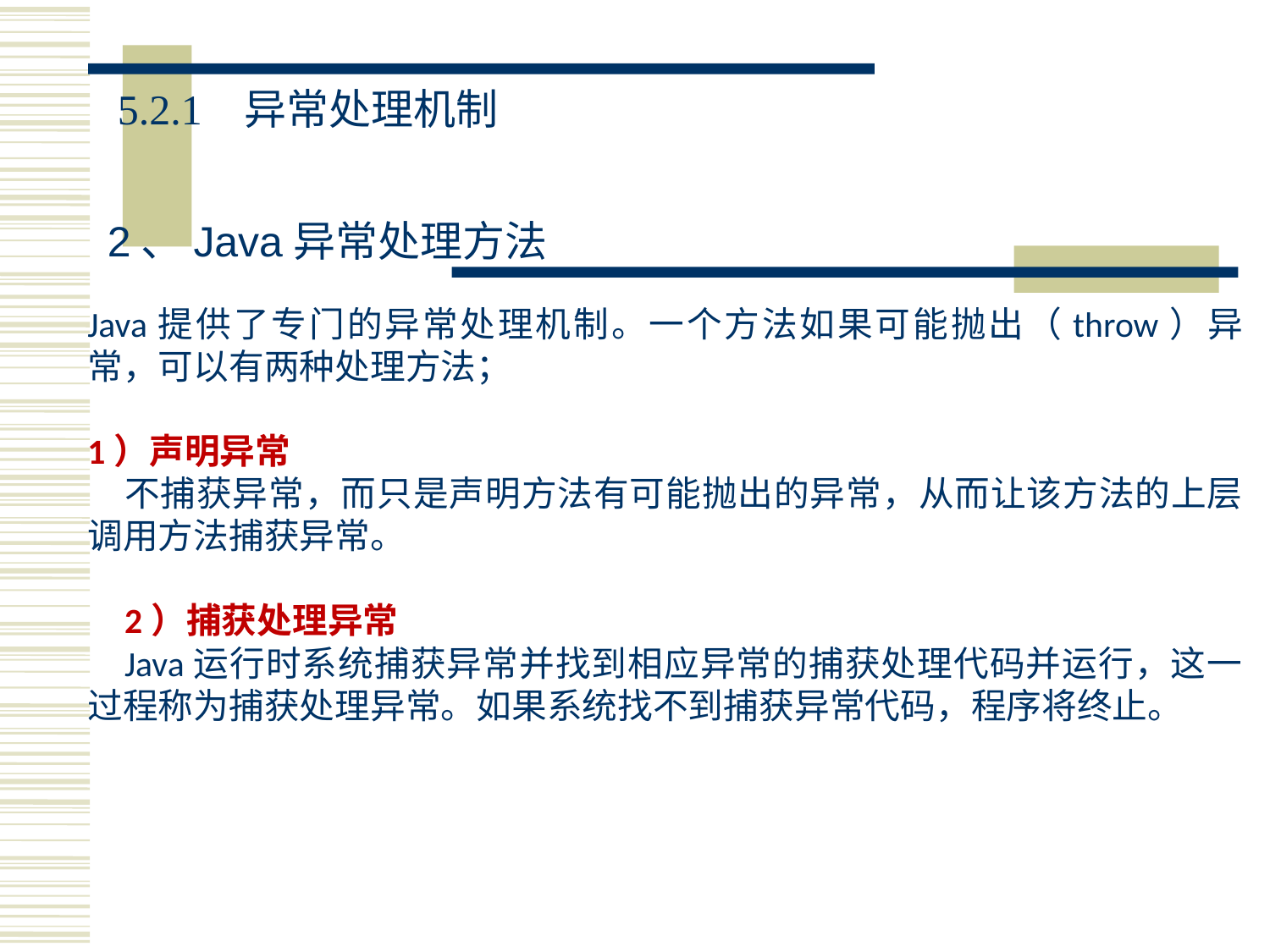

5.2.1	异常处理机制
2、Java异常处理方法
Java提供了专门的异常处理机制。一个方法如果可能抛出（throw）异常，可以有两种处理方法；

1）声明异常
不捕获异常，而只是声明方法有可能抛出的异常，从而让该方法的上层调用方法捕获异常。

2）捕获处理异常
Java运行时系统捕获异常并找到相应异常的捕获处理代码并运行，这一过程称为捕获处理异常。如果系统找不到捕获异常代码，程序将终止。